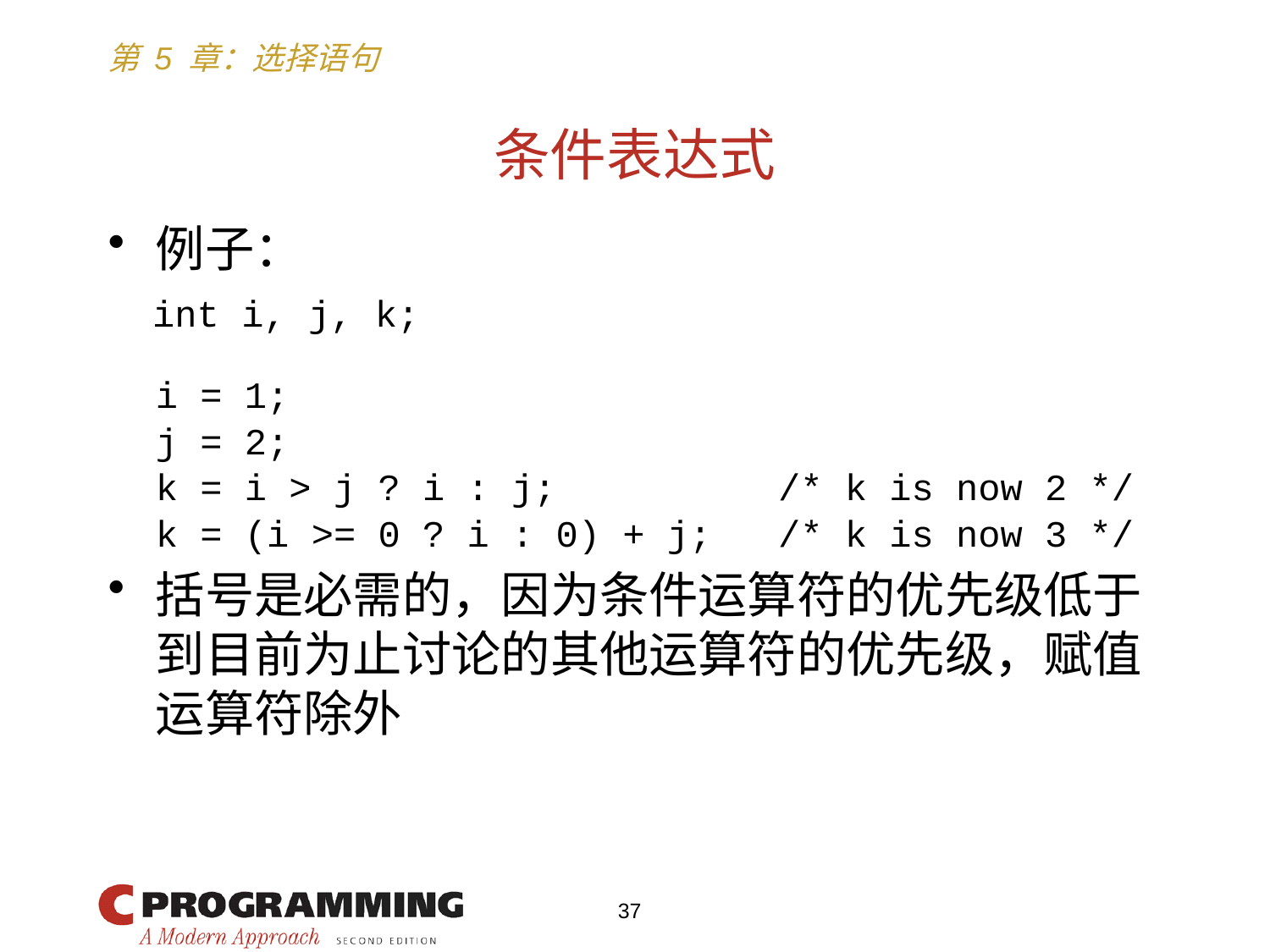

# 条件表达式
例子：
  int i, j, k;

	i = 1;
	j = 2;
	k = i > j ? i : j;          /* k is now 2 */
	k = (i >= 0 ? i : 0) + j;   /* k is now 3 */
括号是必需的，因为条件运算符的优先级低于到目前为止讨论的其他运算符的优先级，赋值运算符除外

37